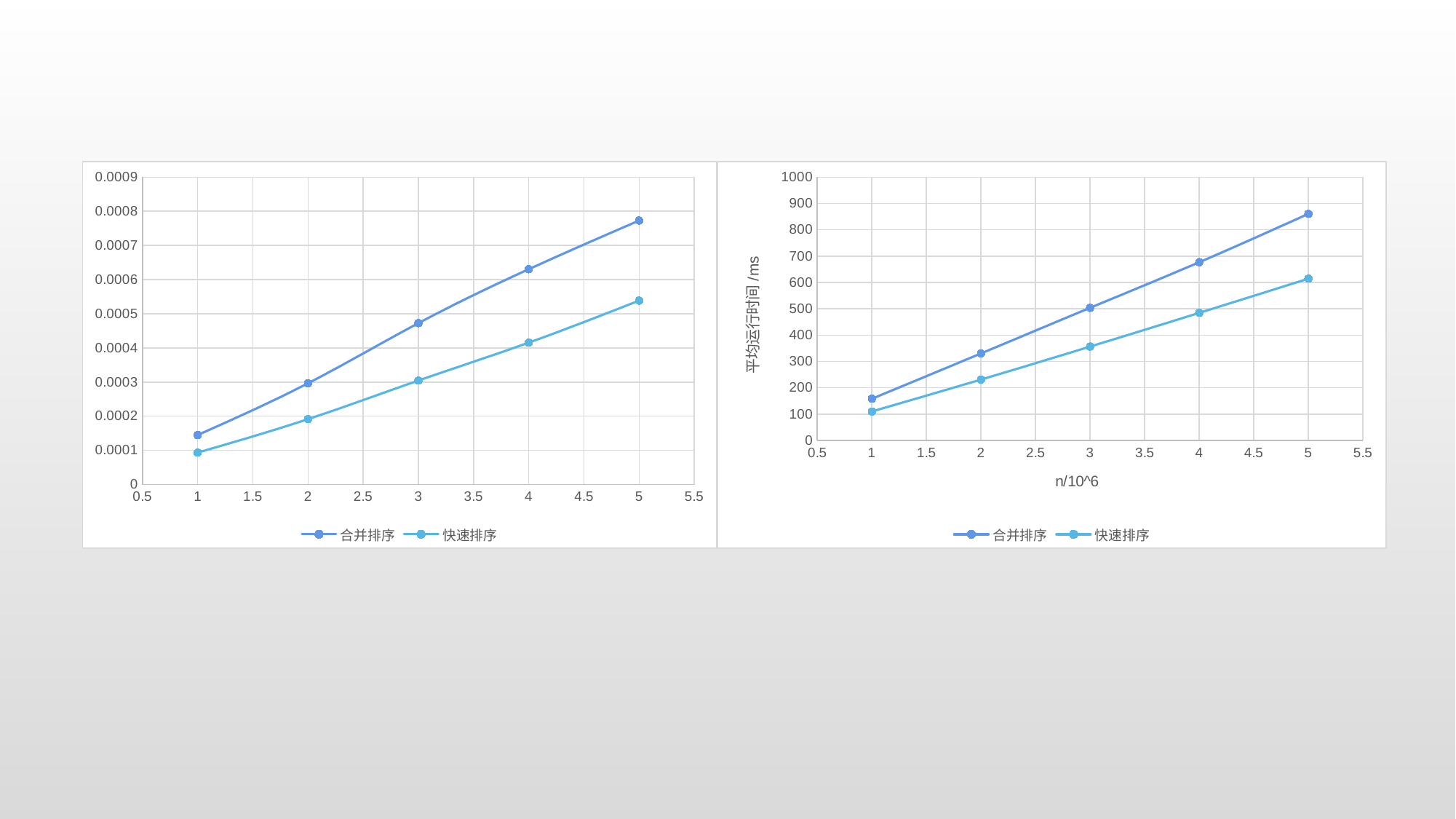

### Chart

| Category | 合并排序 | 快速排序 |
|---|---|---|

### Chart

| Category | 合并排序 | 快速排序 |
|---|---|---|